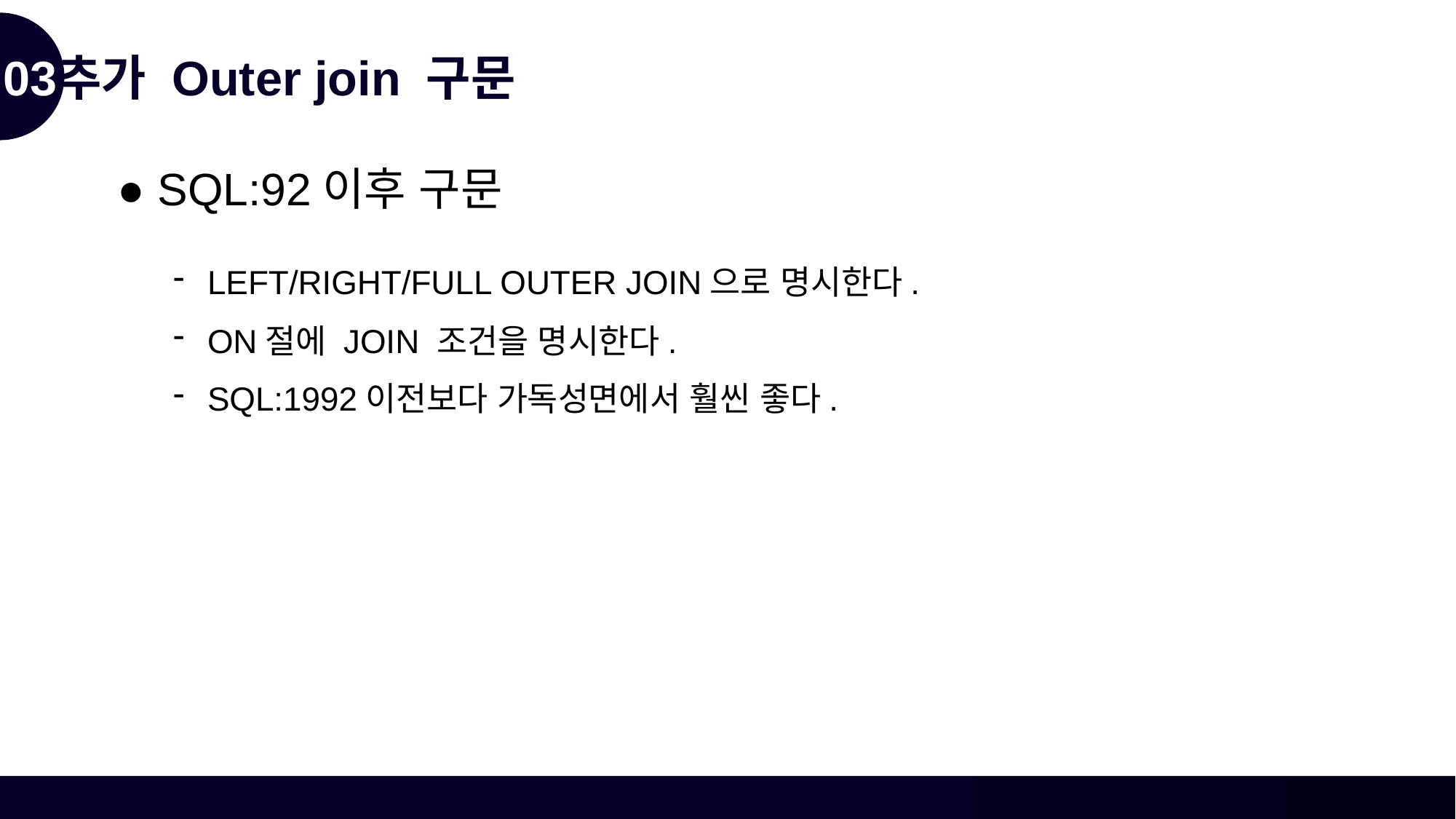

03
추가 Outer join 구문
● SQL:92이후 구문
LEFT/RIGHT/FULL OUTER JOIN으로 명시한다.
ON절에 JOIN 조건을 명시한다.
SQL:1992이전보다 가독성면에서 훨씬 좋다.